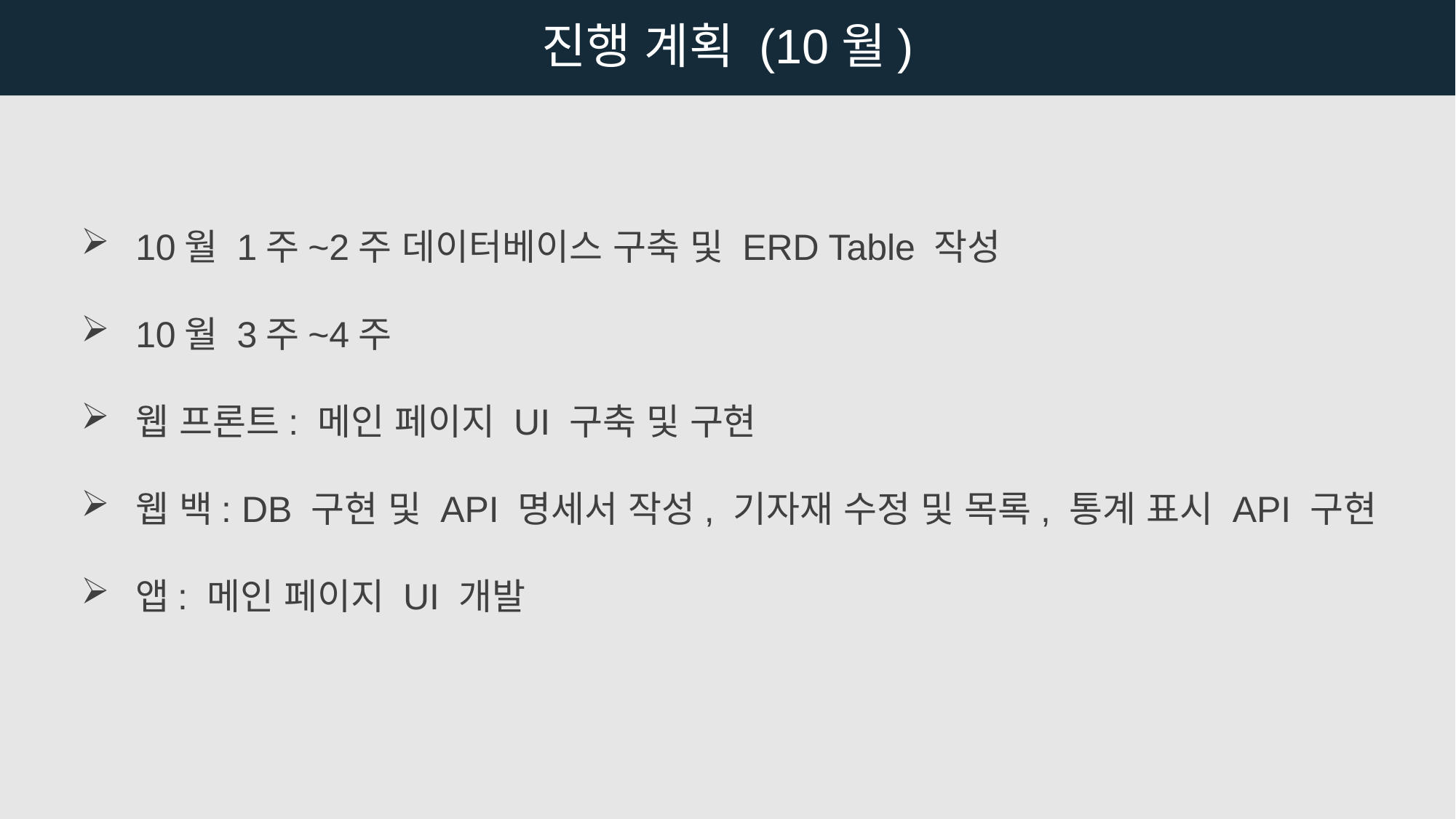

진행 계획 (10월)
10월 1주~2주 데이터베이스 구축 및 ERD Table 작성
10월 3주~4주
웹 프론트: 메인 페이지 UI 구축 및 구현
웹 백: DB 구현 및 API 명세서 작성, 기자재 수정 및 목록, 통계 표시 API 구현
앱: 메인 페이지 UI 개발